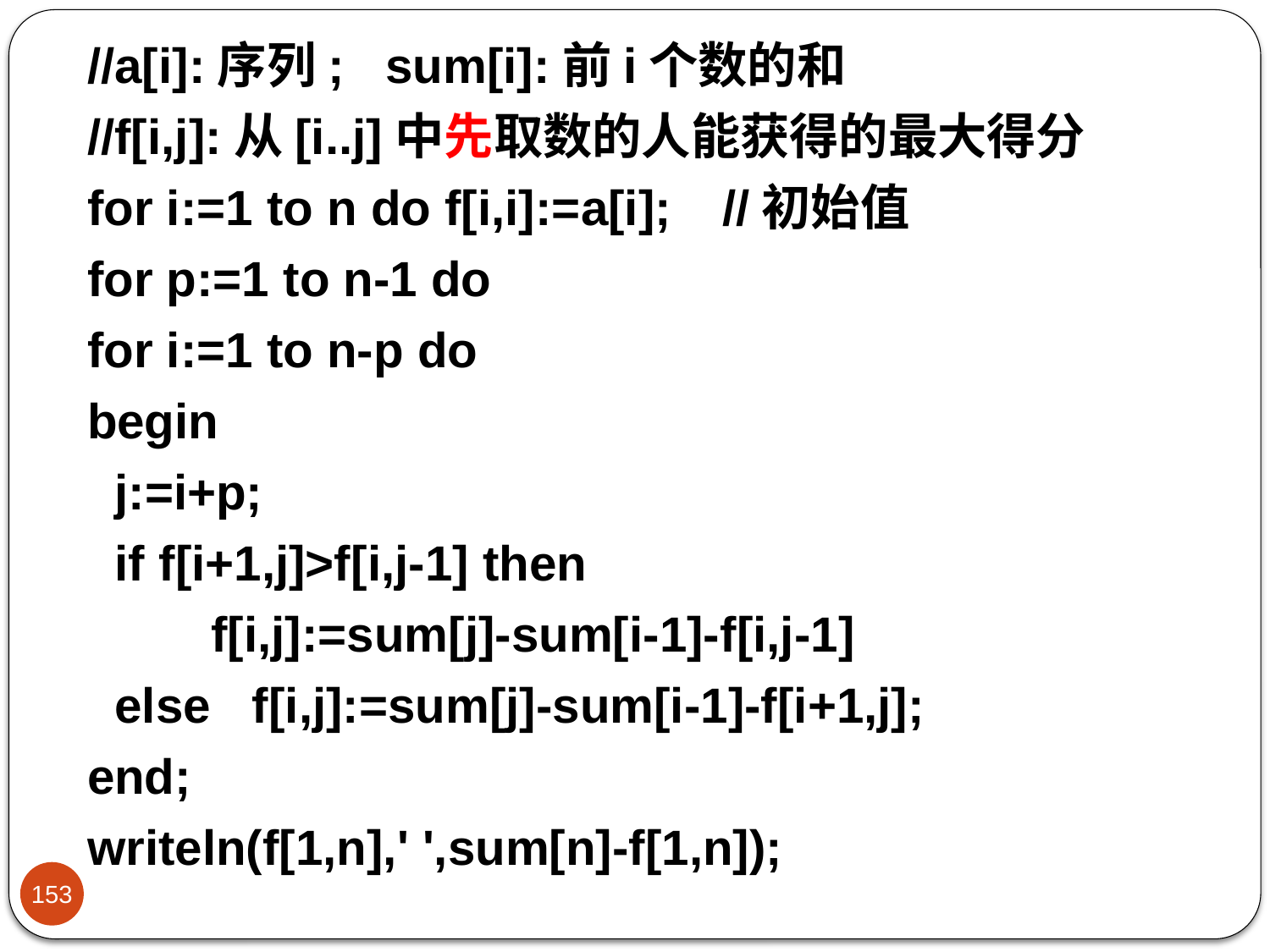

//a[i]:序列;   sum[i]:前i个数的和
//f[i,j]:从[i..j]中先取数的人能获得的最大得分
for i:=1 to n do f[i,i]:=a[i];	//初始值
for p:=1 to n-1 do
for i:=1 to n-p do
begin
  j:=i+p;
  if f[i+1,j]>f[i,j-1] then
         f[i,j]:=sum[j]-sum[i-1]-f[i,j-1]
  else   f[i,j]:=sum[j]-sum[i-1]-f[i+1,j];
end;
writeln(f[1,n],' ',sum[n]-f[1,n]);
153